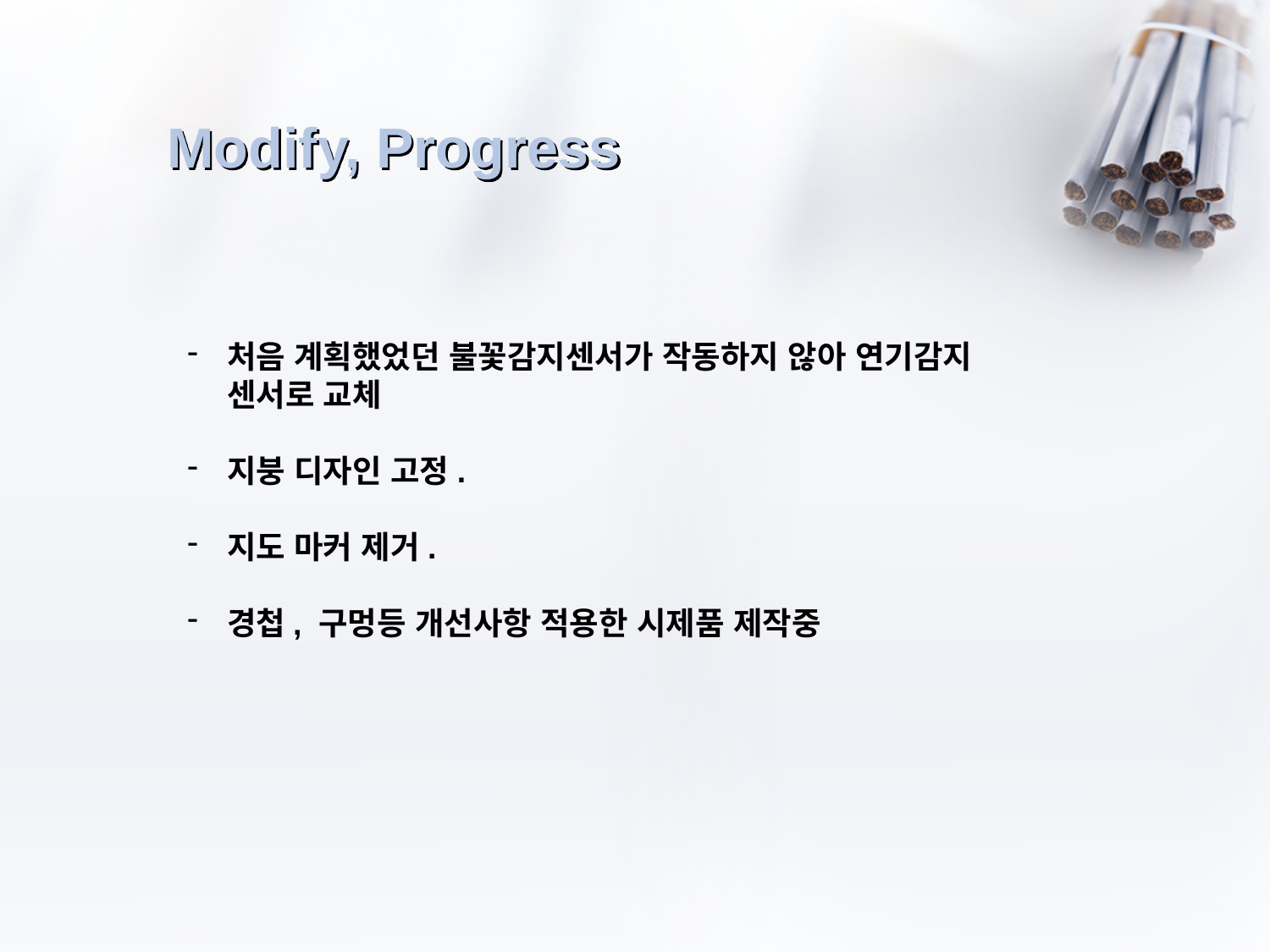

Modify, Progress

처음 계획했었던 불꽃감지센서가 작동하지 않아 연기감지 센서로 교체

지붕 디자인 고정.

지도 마커 제거.

경첩, 구멍등 개선사항 적용한 시제품 제작중